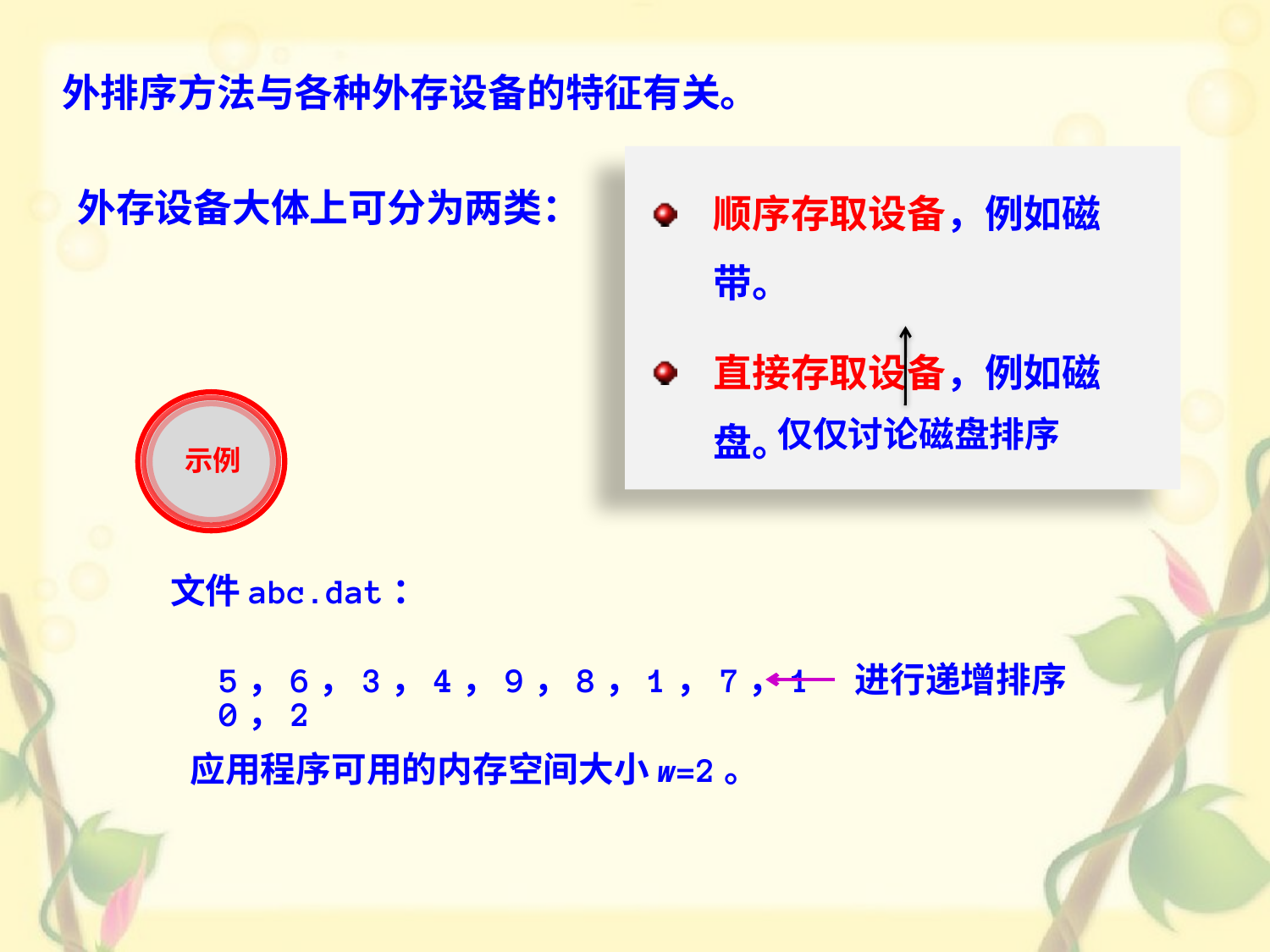

外排序方法与各种外存设备的特征有关。
顺序存取设备，例如磁带。
直接存取设备，例如磁盘。
外存设备大体上可分为两类：

示例
仅仅讨论磁盘排序
文件abc.dat：
5，6，3，4，9，8，1，7，10，2
进行递增排序
应用程序可用的内存空间大小w=2。